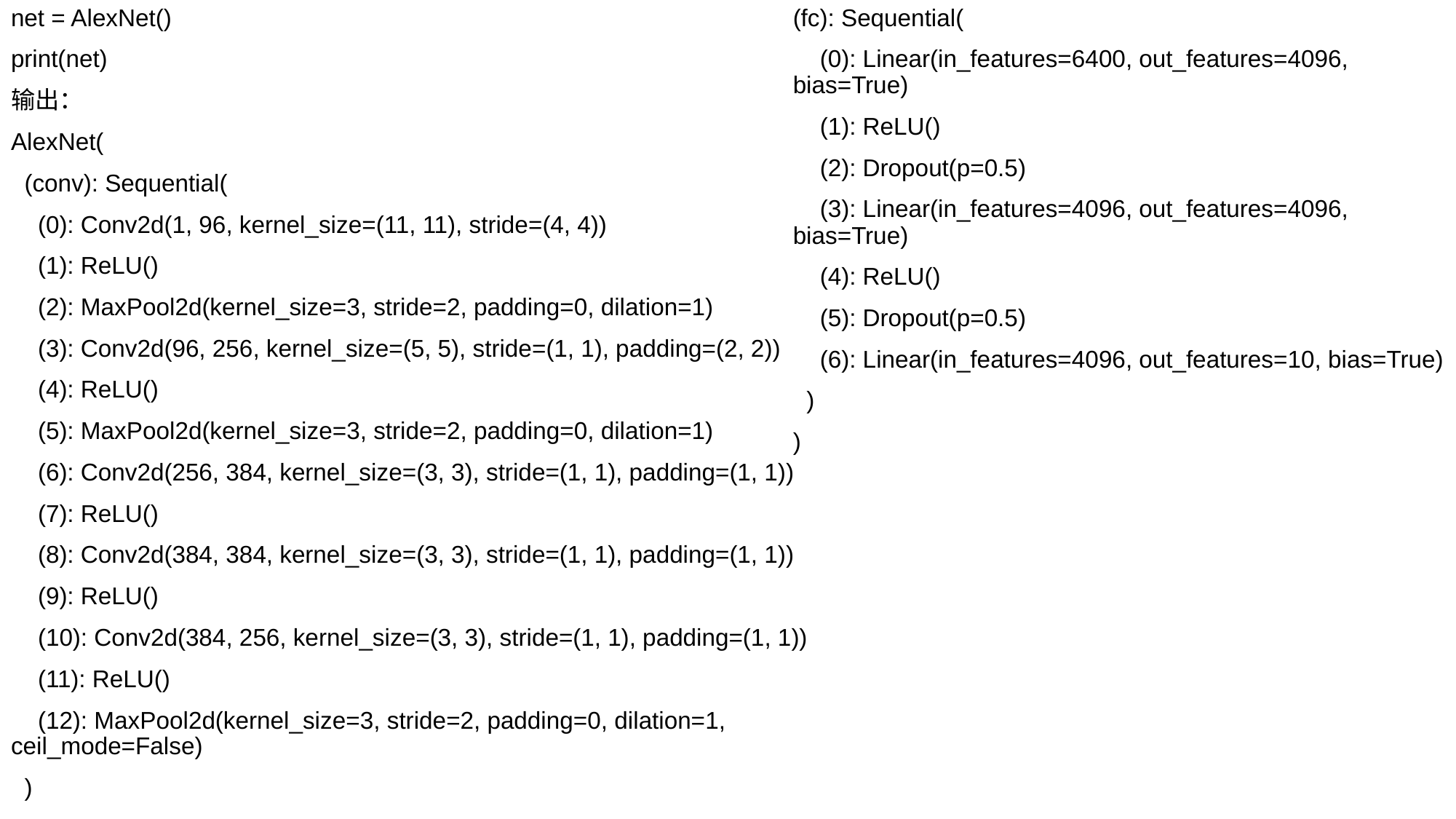

net = AlexNet()
print(net)
输出：
AlexNet(
  (conv): Sequential(
    (0): Conv2d(1, 96, kernel_size=(11, 11), stride=(4, 4))
    (1): ReLU()
    (2): MaxPool2d(kernel_size=3, stride=2, padding=0, dilation=1)
    (3): Conv2d(96, 256, kernel_size=(5, 5), stride=(1, 1), padding=(2, 2))
    (4): ReLU()
    (5): MaxPool2d(kernel_size=3, stride=2, padding=0, dilation=1)
    (6): Conv2d(256, 384, kernel_size=(3, 3), stride=(1, 1), padding=(1, 1))
    (7): ReLU()
    (8): Conv2d(384, 384, kernel_size=(3, 3), stride=(1, 1), padding=(1, 1))
    (9): ReLU()
    (10): Conv2d(384, 256, kernel_size=(3, 3), stride=(1, 1), padding=(1, 1))
    (11): ReLU()
    (12): MaxPool2d(kernel_size=3, stride=2, padding=0, dilation=1, ceil_mode=False)
  )

(fc): Sequential(
    (0): Linear(in_features=6400, out_features=4096, bias=True)
    (1): ReLU()
    (2): Dropout(p=0.5)
    (3): Linear(in_features=4096, out_features=4096, bias=True)
    (4): ReLU()
    (5): Dropout(p=0.5)
    (6): Linear(in_features=4096, out_features=10, bias=True)
  )
)